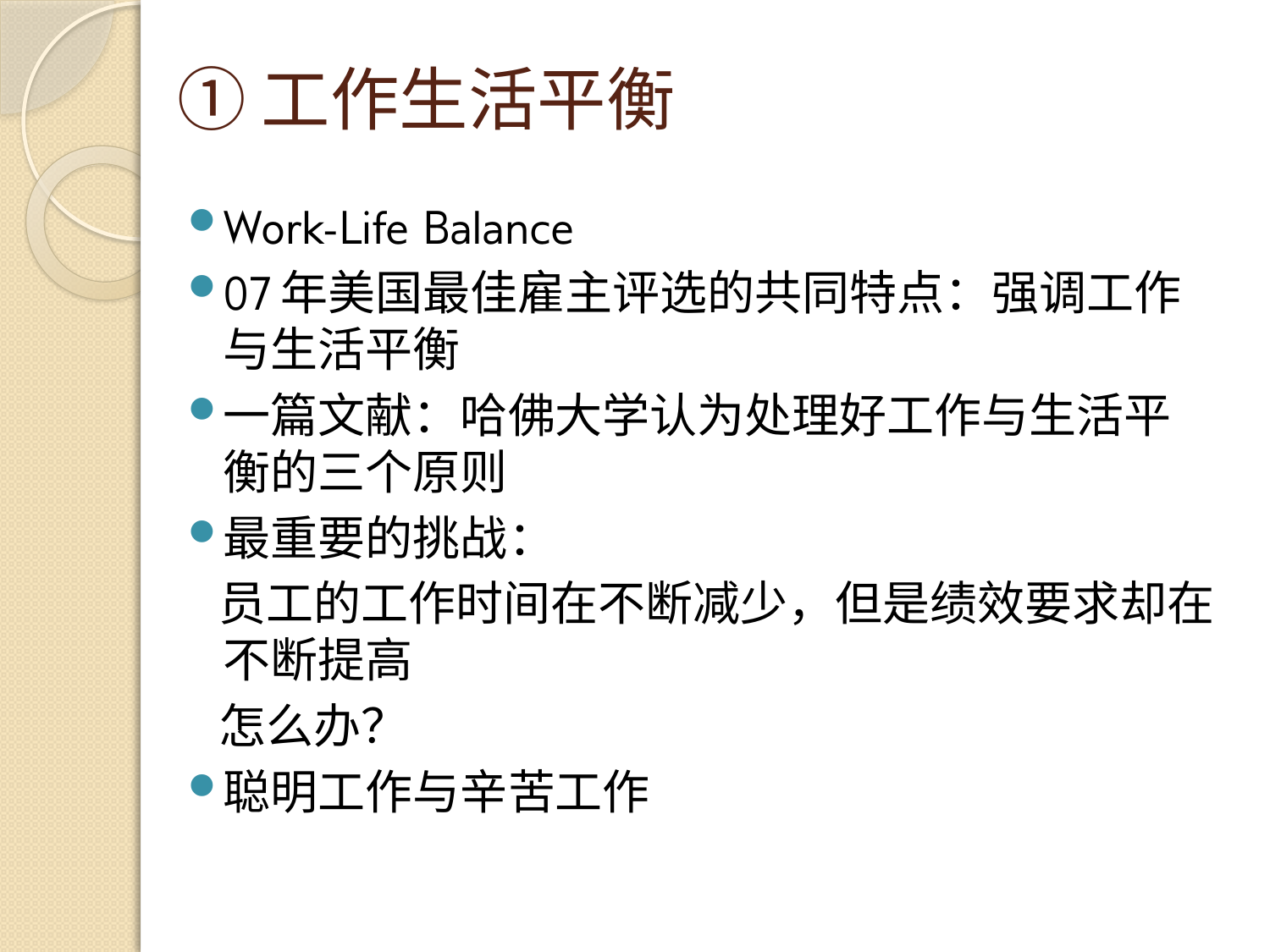

# ①工作生活平衡
Work-Life Balance
07年美国最佳雇主评选的共同特点：强调工作与生活平衡
一篇文献：哈佛大学认为处理好工作与生活平衡的三个原则
最重要的挑战：
  员工的工作时间在不断减少，但是绩效要求却在不断提高
  怎么办？
聪明工作与辛苦工作
31